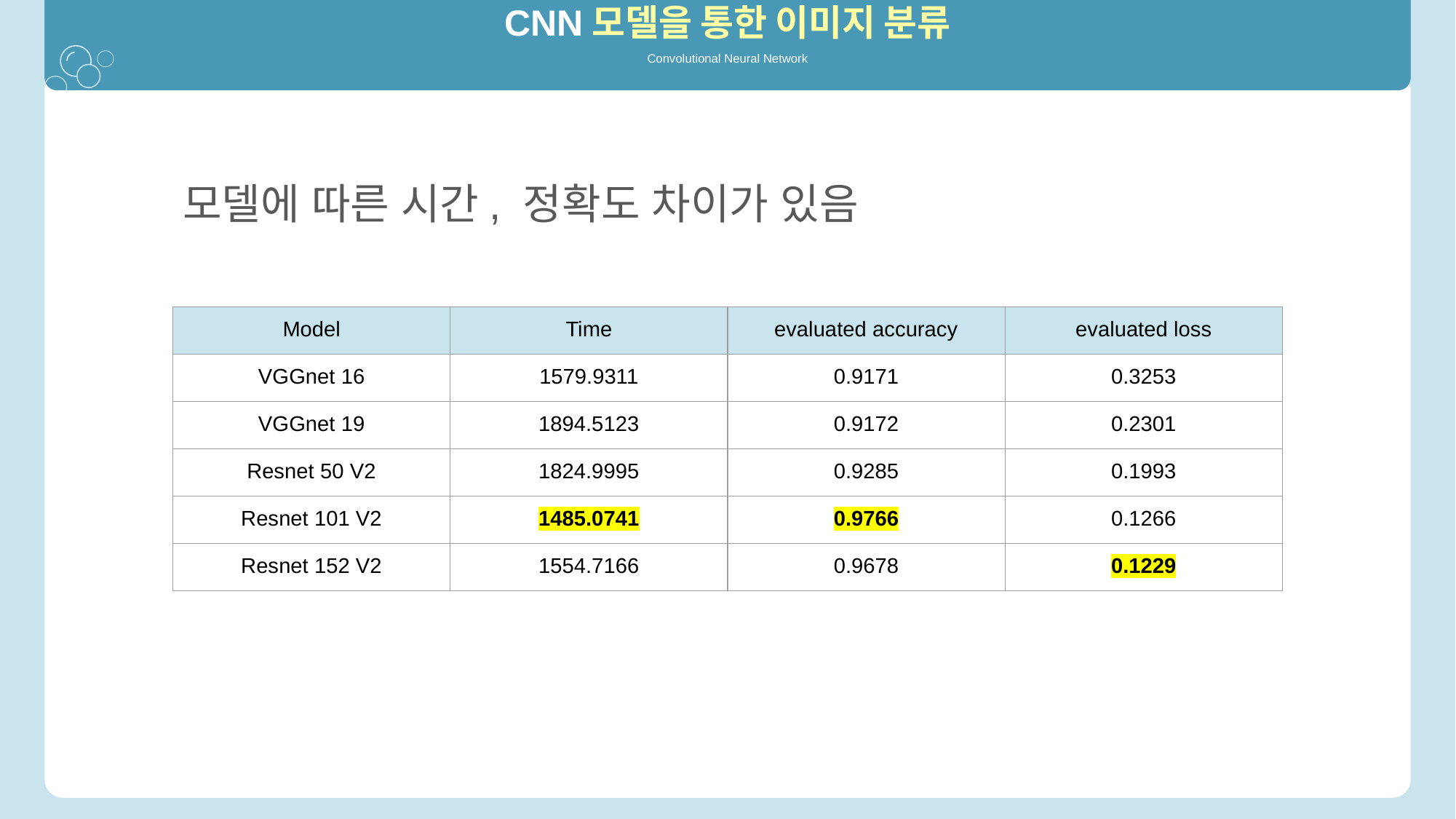

CNN모델을 통한 이미지 분류
Convolutional Neural Network

모델에 따른 시간, 정확도 차이가 있음
| Model | Time | evaluated accuracy | evaluated loss |
| --- | --- | --- | --- |
| VGGnet 16 | 1579.9311 | 0.9171 | 0.3253 |
| VGGnet 19 | 1894.5123 | 0.9172 | 0.2301 |
| Resnet 50 V2 | 1824.9995 | 0.9285 | 0.1993 |
| Resnet 101 V2 | 1485.0741 | 0.9766 | 0.1266 |
| Resnet 152 V2 | 1554.7166 | 0.9678 | 0.1229 |